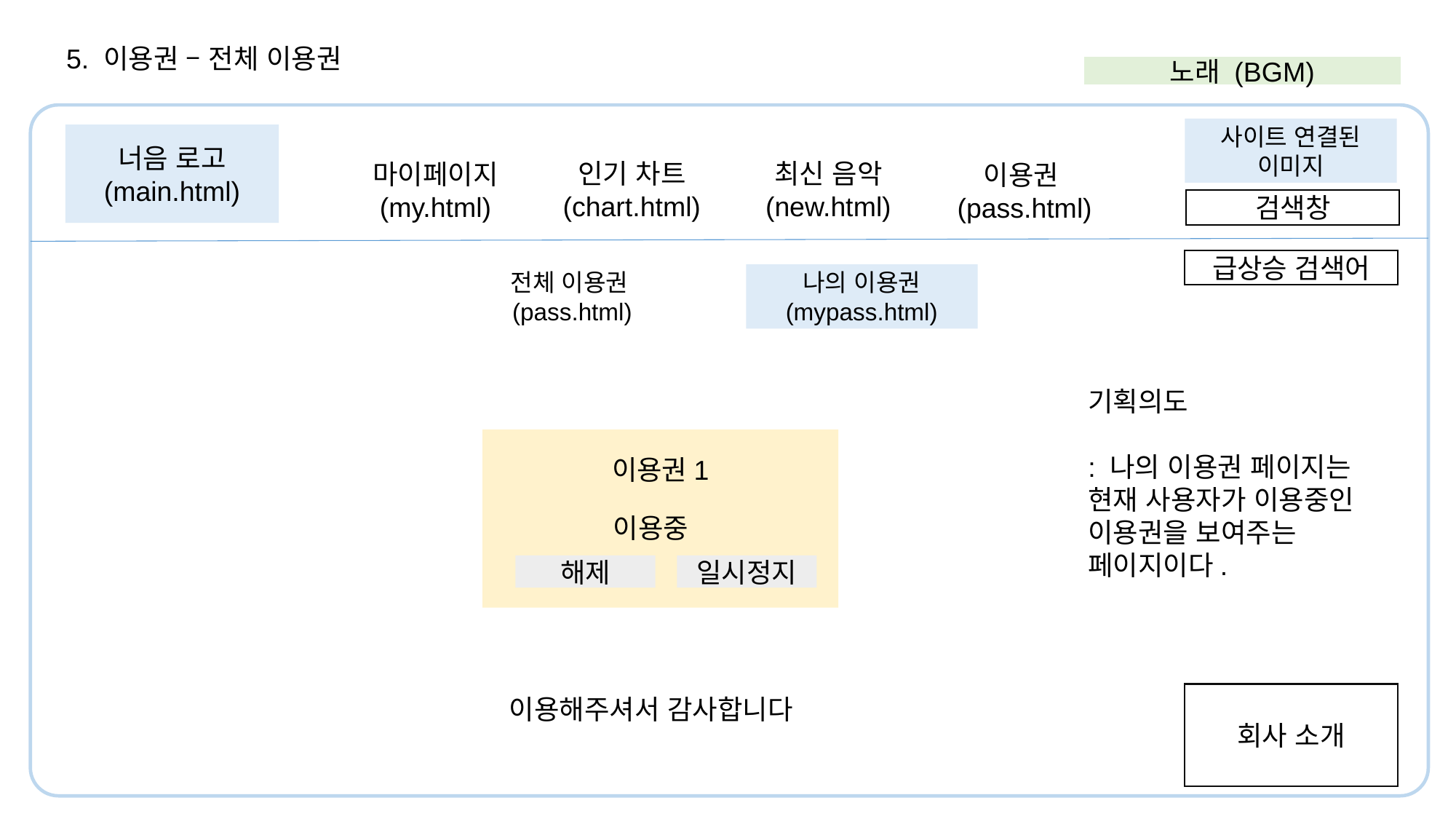

5. 이용권 – 전체 이용권
노래 (BGM)

사이트 연결된
이미지
너음 로고
(main.html)
최신 음악 (new.html)
마이페이지 (my.html)
인기 차트 (chart.html)
이용권(pass.html)
검색창
급상승 검색어
전체 이용권(pass.html)
나의 이용권
(mypass.html)
기획의도

: 나의 이용권 페이지는 현재 사용자가 이용중인 이용권을 보여주는 페이지이다.
이용권1

이용중
해제
일시정지
회사 소개
이용해주셔서 감사합니다